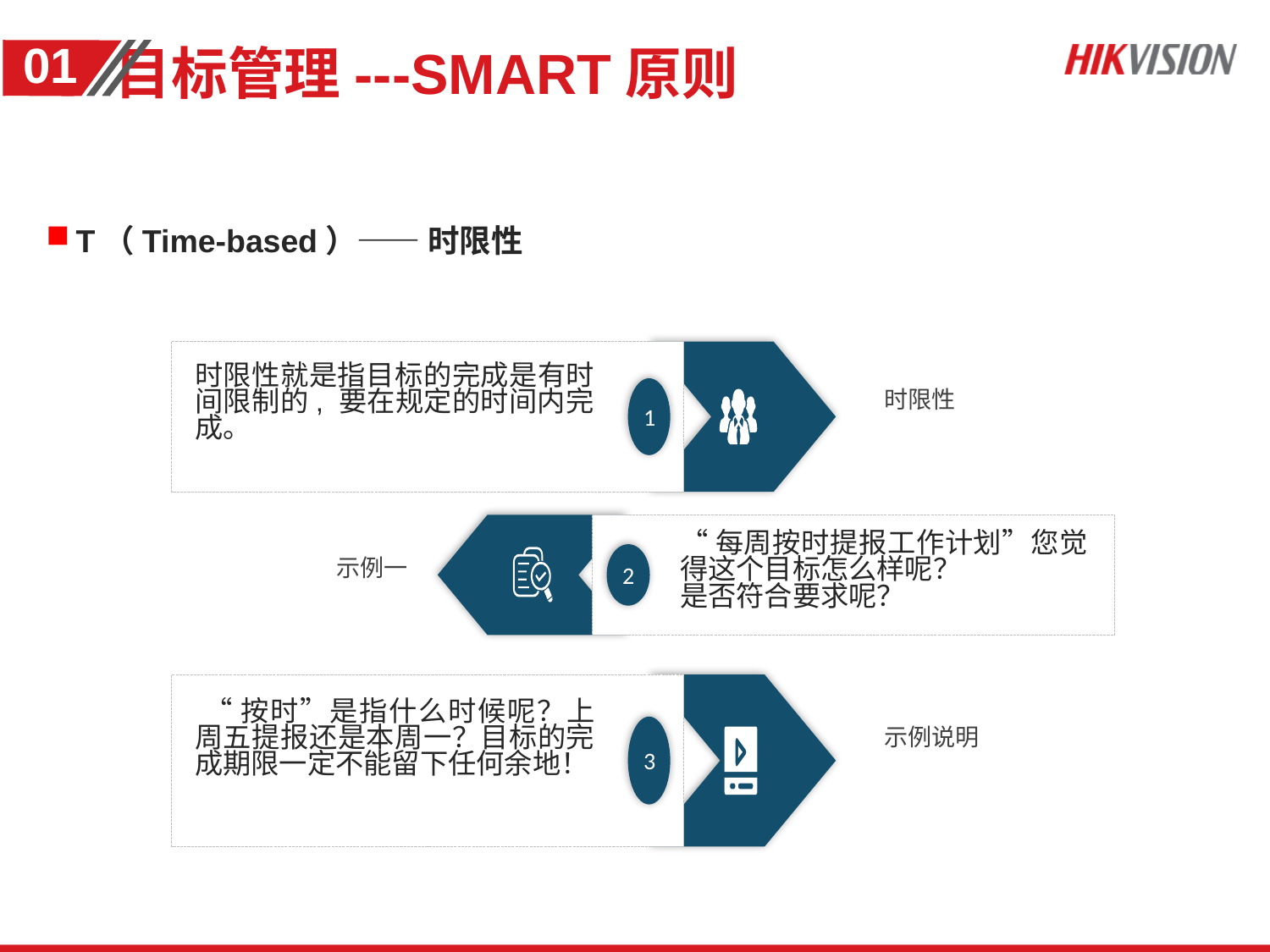

目标管理---SMART原则

01
T（Time-based）—— 时限性

时限性就是指目标的完成是有时间限制的, 要在规定的时间内完成。
1
时限性

“每周按时提报工作计划”您觉得这个目标怎么样呢？
是否符合要求呢？
2
示例一

 “按时”是指什么时候呢？上周五提报还是本周一？目标的完成期限一定不能留下任何余地！
3

示例说明